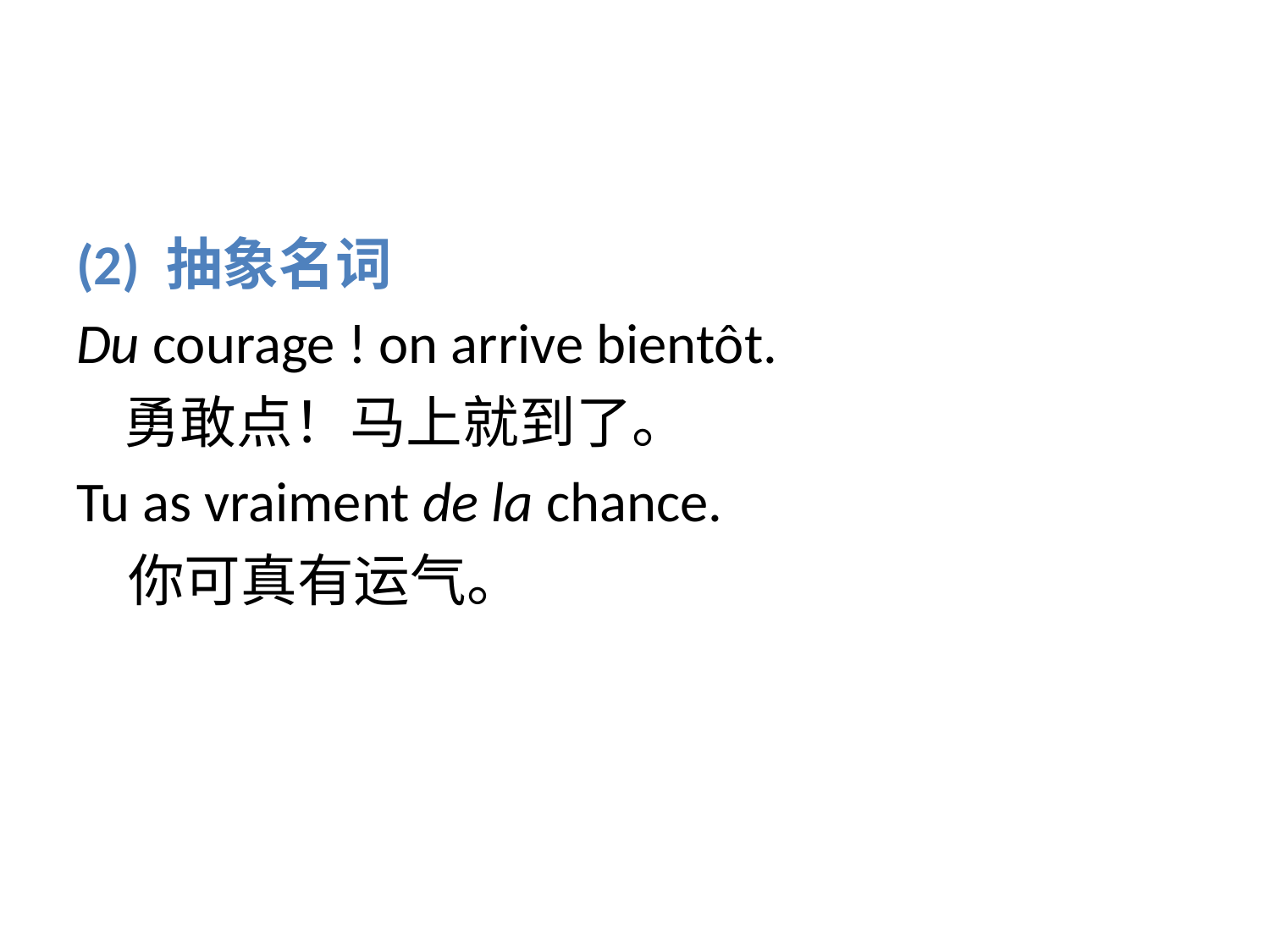

#
(2) 抽象名词
Du courage ! on arrive bientôt.
	勇敢点！马上就到了。
Tu as vraiment de la chance.
   你可真有运气。